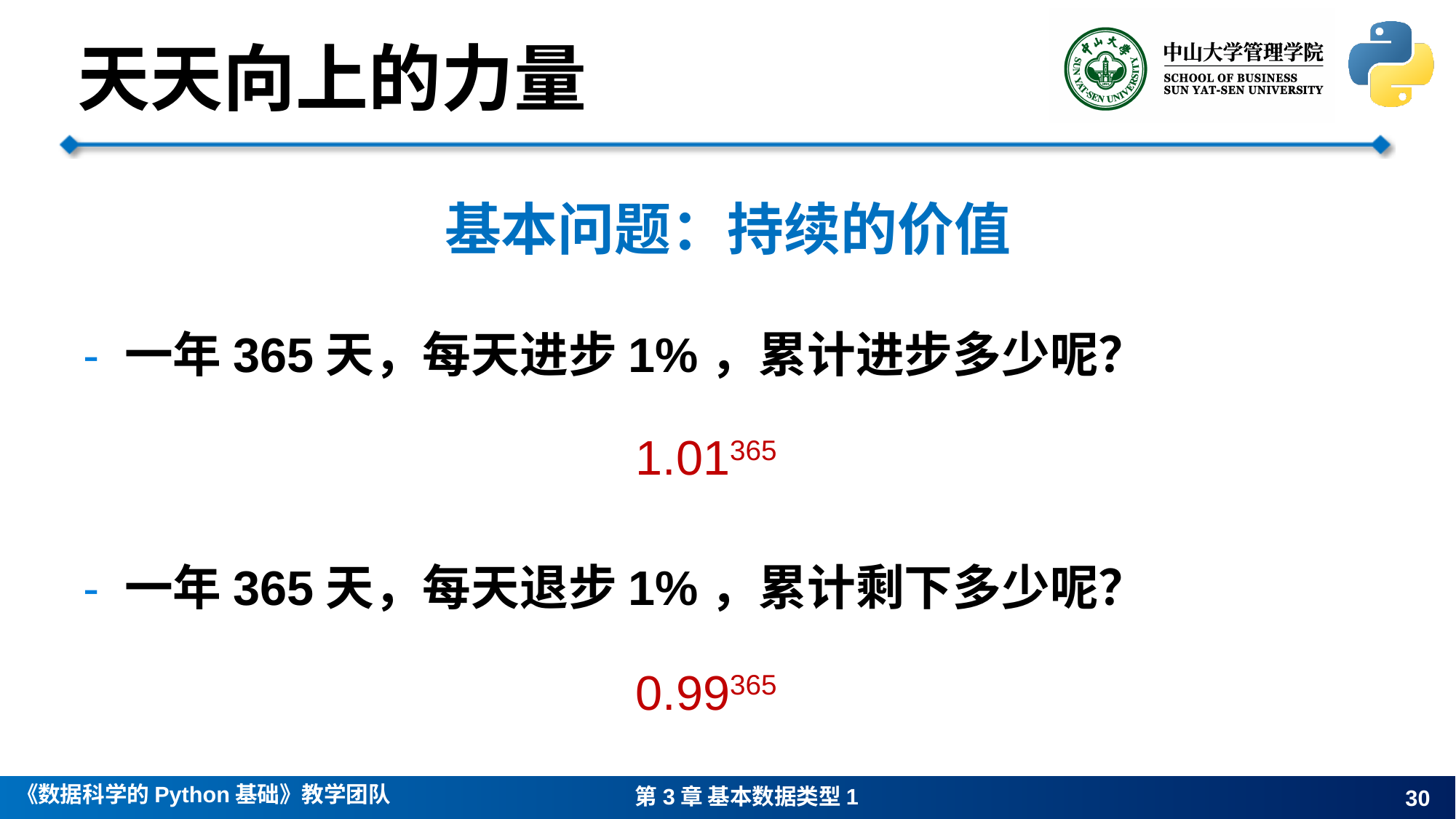

天天向上的力量
基本问题：持续的价值
- 一年365天，每天进步1%，累计进步多少呢？

- 一年365天，每天退步1%，累计剩下多少呢？
1.01365
0.99365